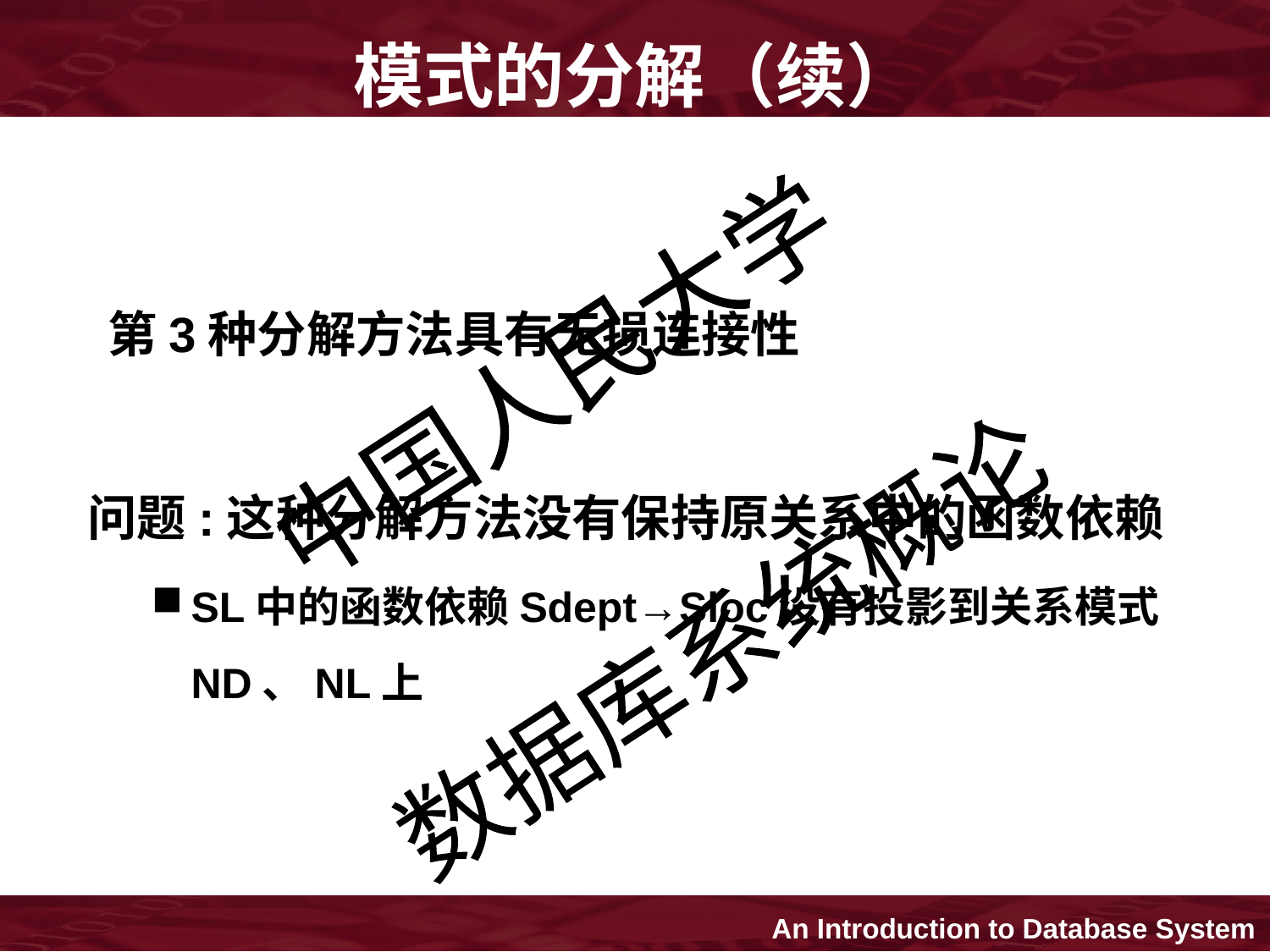

# 模式的分解（续）
 第3种分解方法具有无损连接性

问题:这种分解方法没有保持原关系中的函数依赖
SL中的函数依赖Sdept→Sloc没有投影到关系模式ND、NL上